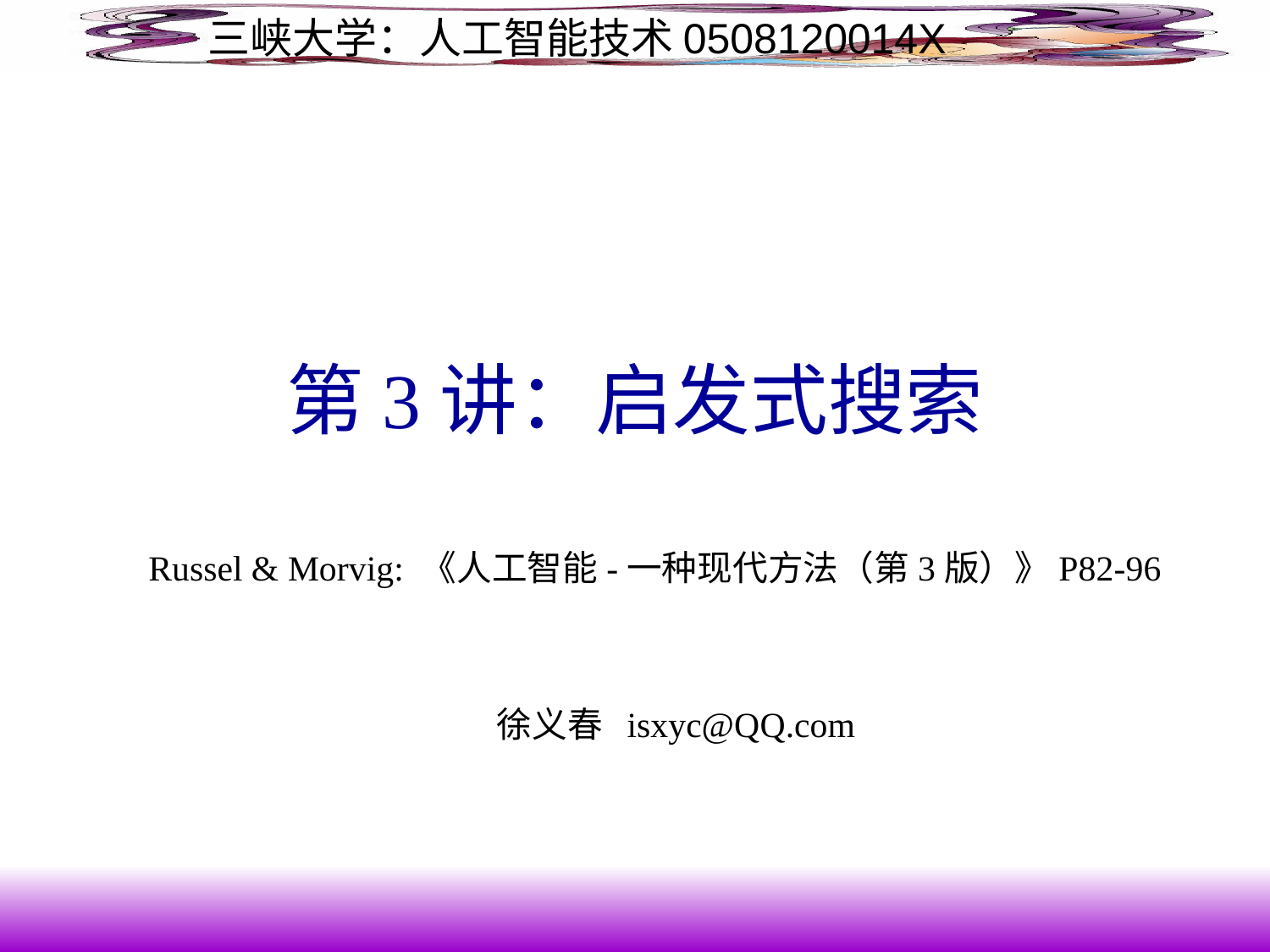

# 第3讲：启发式搜索
Russel & Morvig: 《人工智能-一种现代方法（第3版）》P82-96
徐义春  isxyc@QQ.com